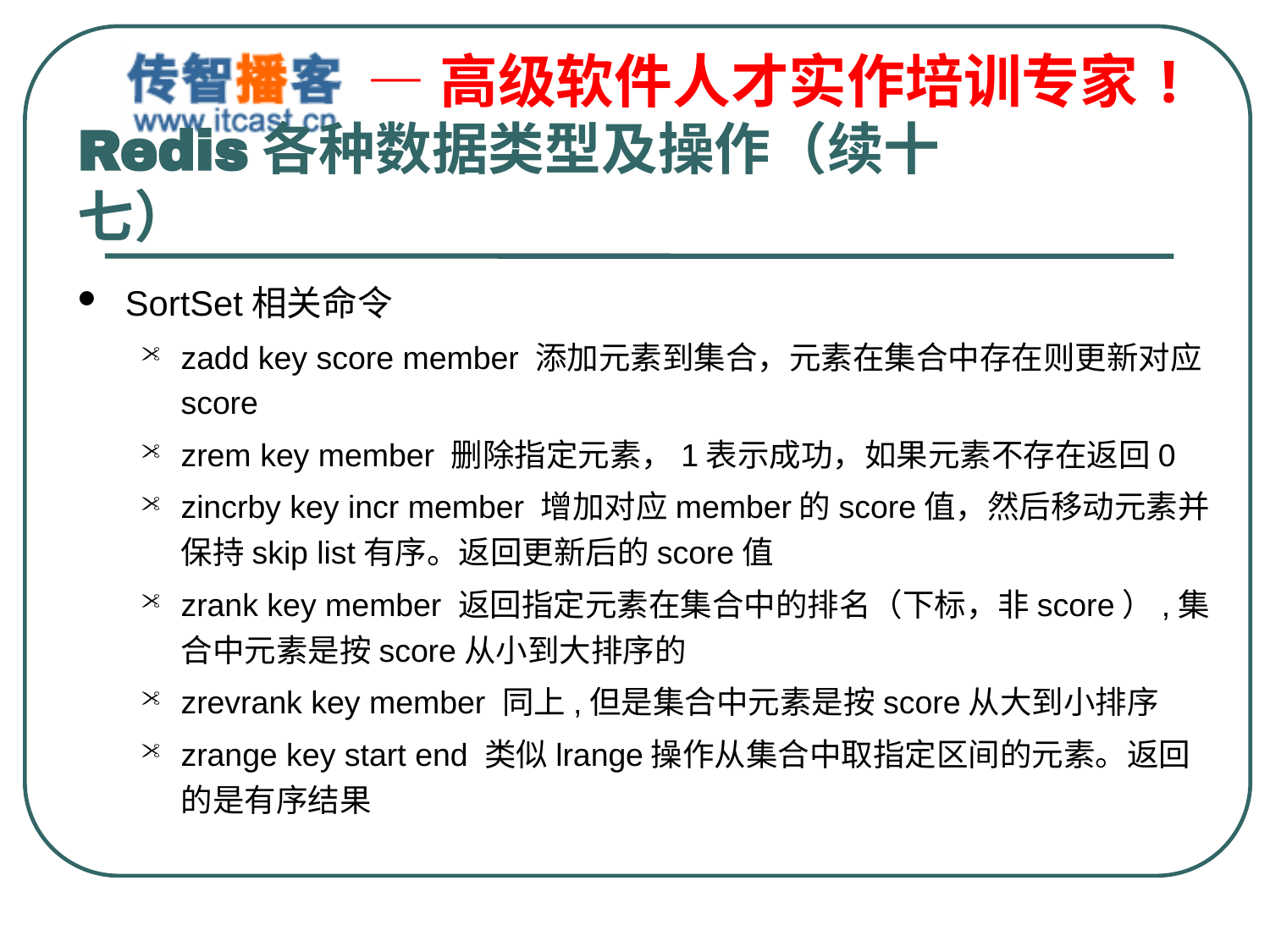

# Redis各种数据类型及操作（续十七）
SortSet相关命令
zadd key score member 添加元素到集合，元素在集合中存在则更新对应score
zrem key member 删除指定元素，1表示成功，如果元素不存在返回0
zincrby key incr member 增加对应member的score值，然后移动元素并保持skip list有序。返回更新后的score值
zrank key member 返回指定元素在集合中的排名（下标，非score）,集合中元素是按score从小到大排序的
zrevrank key member 同上,但是集合中元素是按score从大到小排序
zrange key start end 类似lrange操作从集合中取指定区间的元素。返回的是有序结果